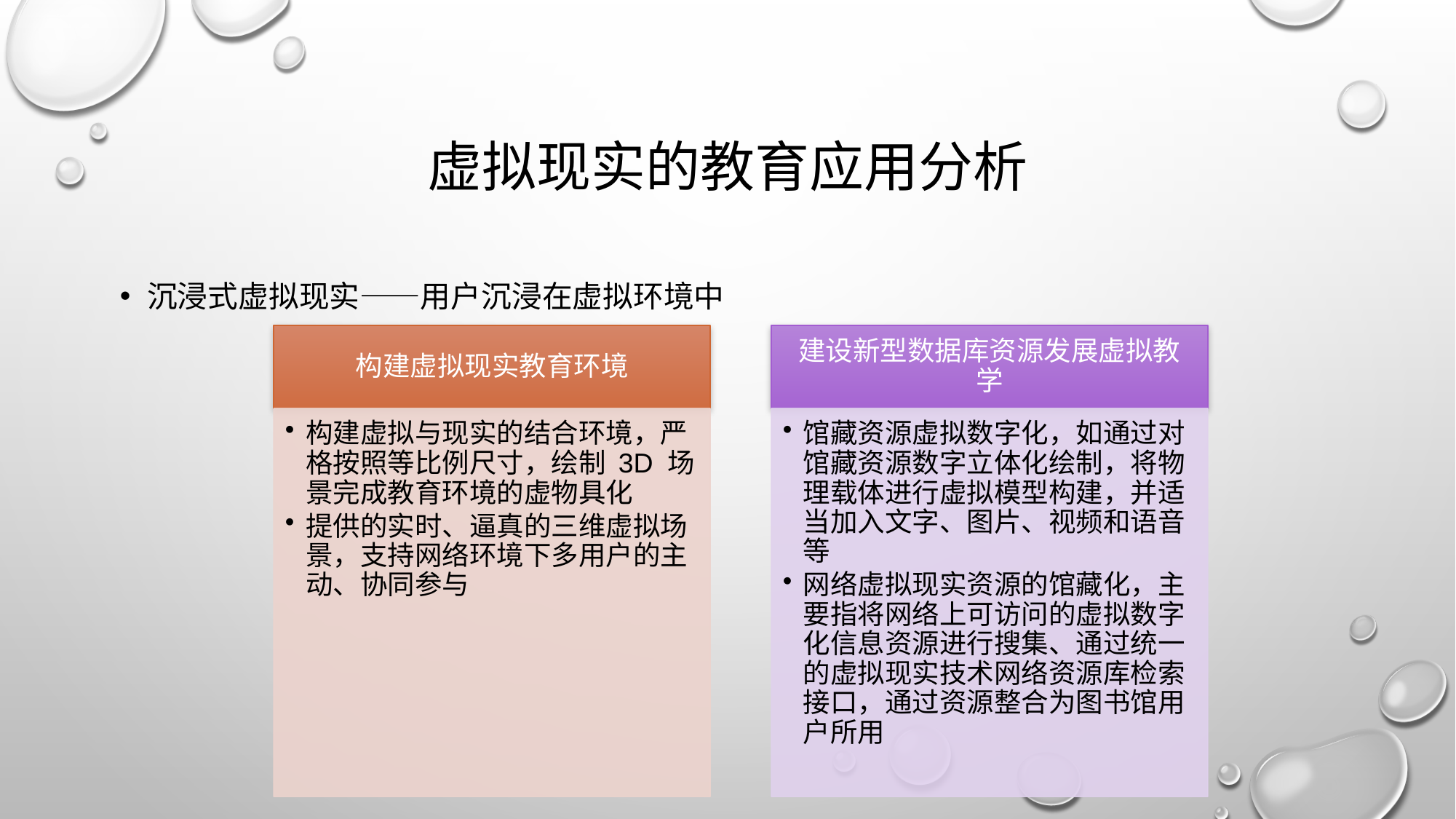

# 虚拟现实的教育应用分析
沉浸式虚拟现实——用户沉浸在虚拟环境中
构建虚拟现实教育环境
构建虚拟与现实的结合环境，严格按照等比例尺寸，绘制 3D 场景完成教育环境的虚物具化
提供的实时、逼真的三维虚拟场景，支持网络环境下多用户的主动、协同参与
建设新型数据库资源发展虚拟教学
馆藏资源虚拟数字化，如通过对馆藏资源数字立体化绘制，将物理载体进行虚拟模型构建，并适当加入文字、图片、视频和语音等
网络虚拟现实资源的馆藏化，主要指将网络上可访问的虚拟数字化信息资源进行搜集、通过统一的虚拟现实技术网络资源库检索接口，通过资源整合为图书馆用户所用